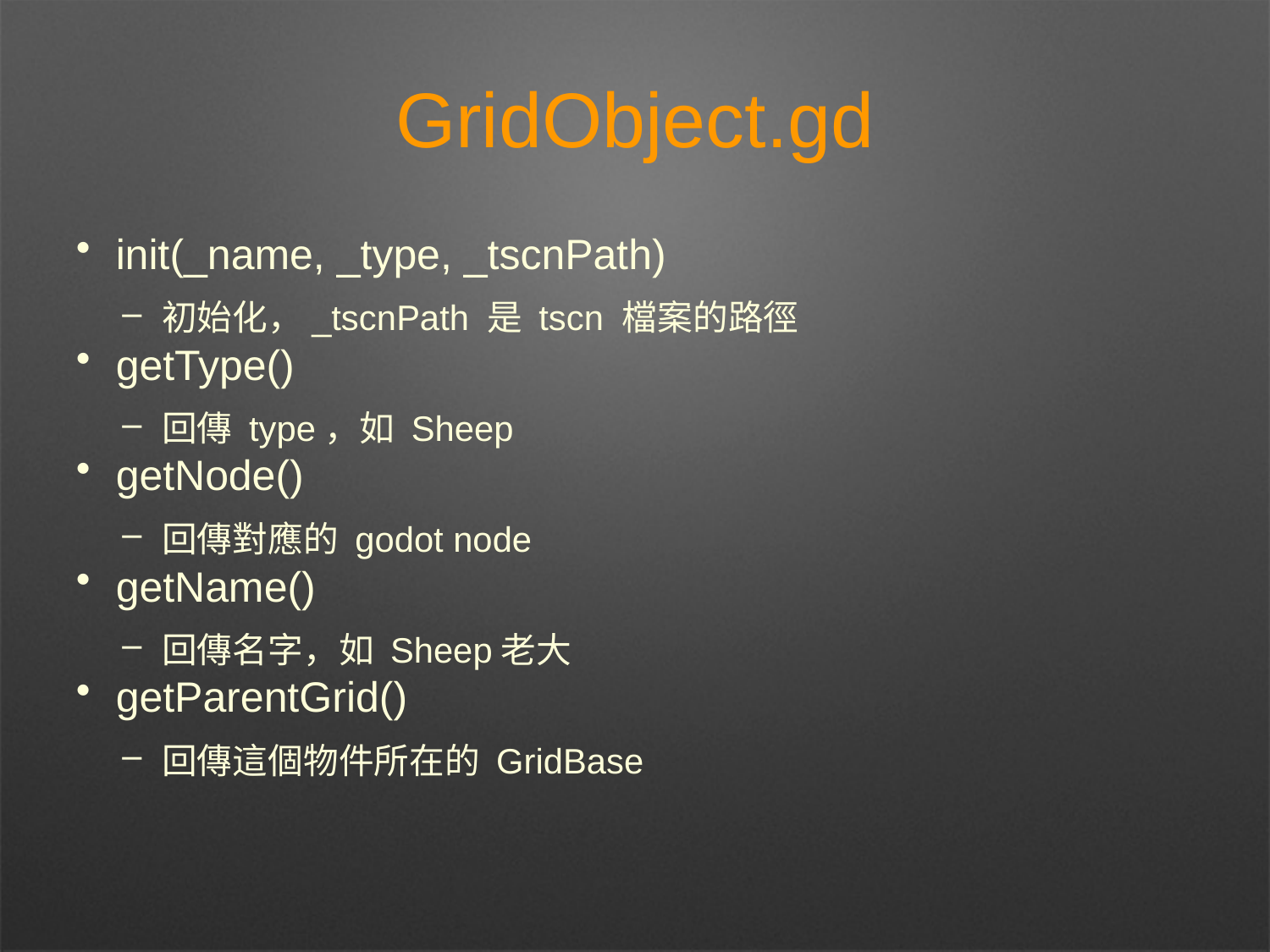

# GridObject.gd
init(_name, _type, _tscnPath)
初始化，_tscnPath 是 tscn 檔案的路徑
getType()
回傳 type，如 Sheep
getNode()
回傳對應的 godot node
getName()
回傳名字，如 Sheep老大
getParentGrid()
回傳這個物件所在的 GridBase